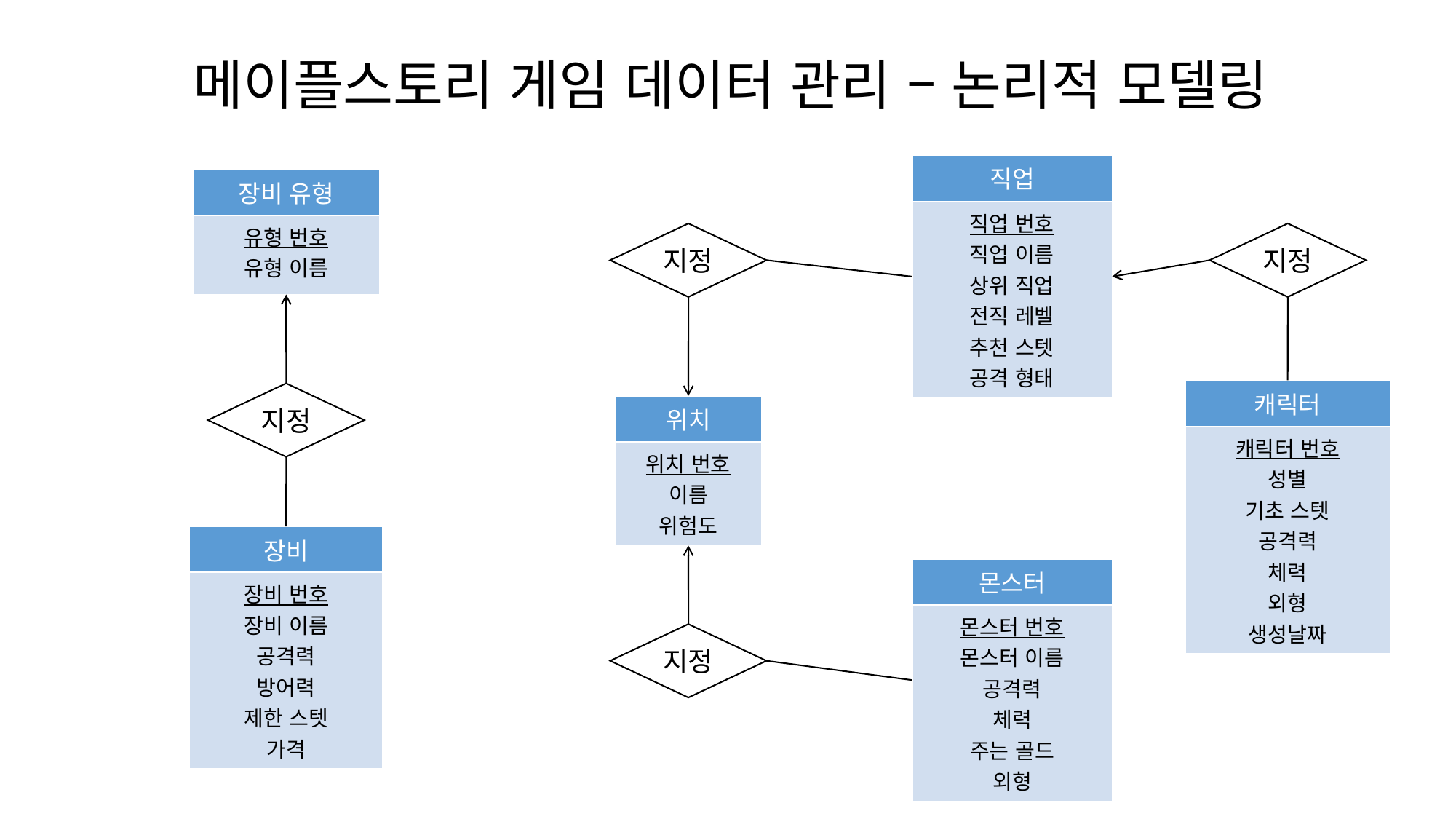

메이플스토리 게임 데이터 관리 – 논리적 모델링
| 직업 |
| --- |
| 직업 번호 직업 이름 상위 직업 전직 레벨 추천 스텟 공격 형태 |
| 장비 유형 |
| --- |
| 유형 번호 유형 이름 |
지정
지정
| 캐릭터 |
| --- |
| 캐릭터 번호 성별 기초 스텟 공격력 체력 외형 생성날짜 |
지정
| 위치 |
| --- |
| 위치 번호 이름 위험도 |
| 장비 |
| --- |
| 장비 번호 장비 이름 공격력 방어력 제한 스텟 가격 |
| 몬스터 |
| --- |
| 몬스터 번호 몬스터 이름 공격력 체력 주는 골드 외형 |
지정